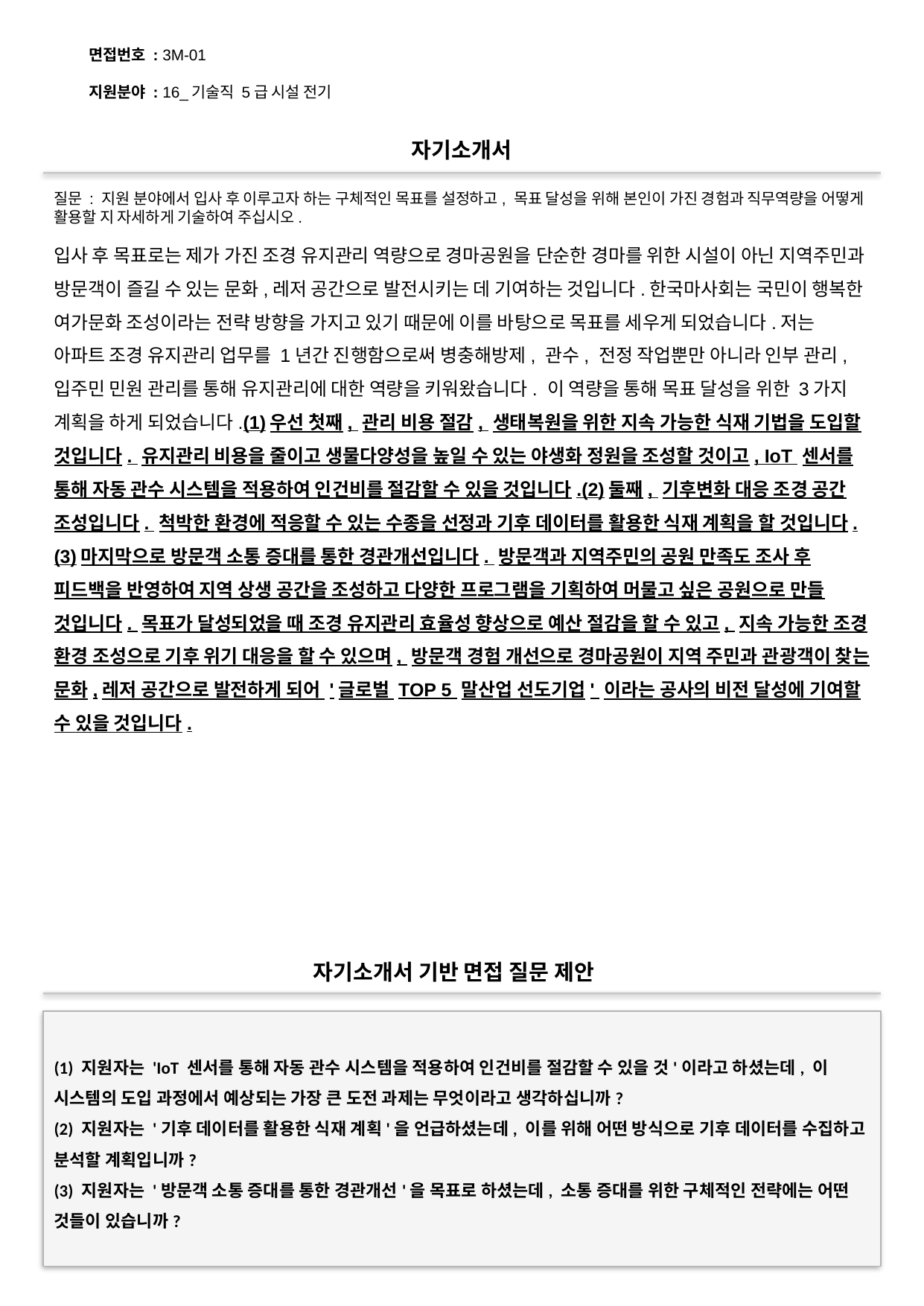

면접번호 : 3M-01

지원분야 : 16_기술직 5급 시설 전기
#

자기소개서

질문 : 지원 분야에서 입사 후 이루고자 하는 구체적인 목표를 설정하고, 목표 달성을 위해 본인이 가진 경험과 직무역량을 어떻게 활용할 지 자세하게 기술하여 주십시오.

입사 후 목표로는 제가 가진 조경 유지관리 역량으로 경마공원을 단순한 경마를 위한 시설이 아닌 지역주민과 방문객이 즐길 수 있는 문화,레저 공간으로 발전시키는 데 기여하는 것입니다.한국마사회는 국민이 행복한 여가문화 조성이라는 전략 방향을 가지고 있기 때문에 이를 바탕으로 목표를 세우게 되었습니다.저는 아파트 조경 유지관리 업무를 1년간 진행함으로써 병충해방제, 관수, 전정 작업뿐만 아니라 인부 관리, 입주민 민원 관리를 통해 유지관리에 대한 역량을 키워왔습니다. 이 역량을 통해 목표 달성을 위한 3가지 계획을 하게 되었습니다.(1)우선 첫째, 관리 비용 절감, 생태복원을 위한 지속 가능한 식재 기법을 도입할 것입니다. 유지관리 비용을 줄이고 생물다양성을 높일 수 있는 야생화 정원을 조성할 것이고, IoT 센서를 통해 자동 관수 시스템을 적용하여 인건비를 절감할 수 있을 것입니다.(2)둘째, 기후변화 대응 조경 공간 조성입니다. 척박한 환경에 적응할 수 있는 수종을 선정과 기후 데이터를 활용한 식재 계획을 할 것입니다.(3)마지막으로 방문객 소통 증대를 통한 경관개선입니다. 방문객과 지역주민의 공원 만족도 조사 후 피드백을 반영하여 지역 상생 공간을 조성하고 다양한 프로그램을 기획하여 머물고 싶은 공원으로 만들 것입니다. 목표가 달성되었을 때 조경 유지관리 효율성 향상으로 예산 절감을 할 수 있고, 지속 가능한 조경 환경 조성으로 기후 위기 대응을 할 수 있으며, 방문객 경험 개선으로 경마공원이 지역 주민과 관광객이 찾는 문화,레저 공간으로 발전하게 되어 '글로벌 TOP 5 말산업 선도기업' 이라는 공사의 비전 달성에 기여할 수 있을 것입니다.

자기소개서 기반 면접 질문 제안

(1) 지원자는 'IoT 센서를 통해 자동 관수 시스템을 적용하여 인건비를 절감할 수 있을 것'이라고 하셨는데, 이 시스템의 도입 과정에서 예상되는 가장 큰 도전 과제는 무엇이라고 생각하십니까?
(2) 지원자는 '기후 데이터를 활용한 식재 계획'을 언급하셨는데, 이를 위해 어떤 방식으로 기후 데이터를 수집하고 분석할 계획입니까?
(3) 지원자는 '방문객 소통 증대를 통한 경관개선'을 목표로 하셨는데, 소통 증대를 위한 구체적인 전략에는 어떤 것들이 있습니까?